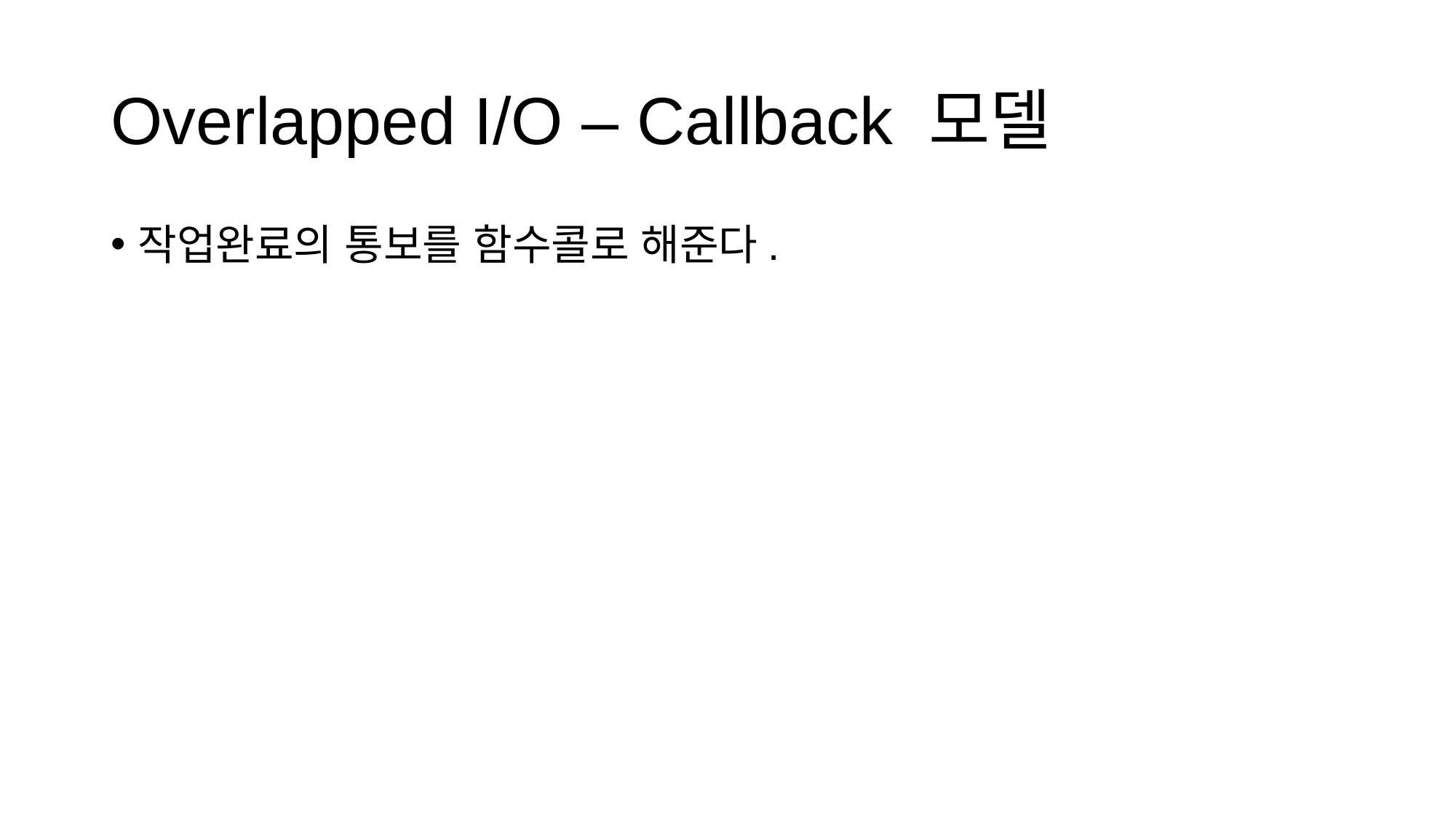

# Overlapped I/O – Callback 모델
작업완료의 통보를 함수콜로 해준다.